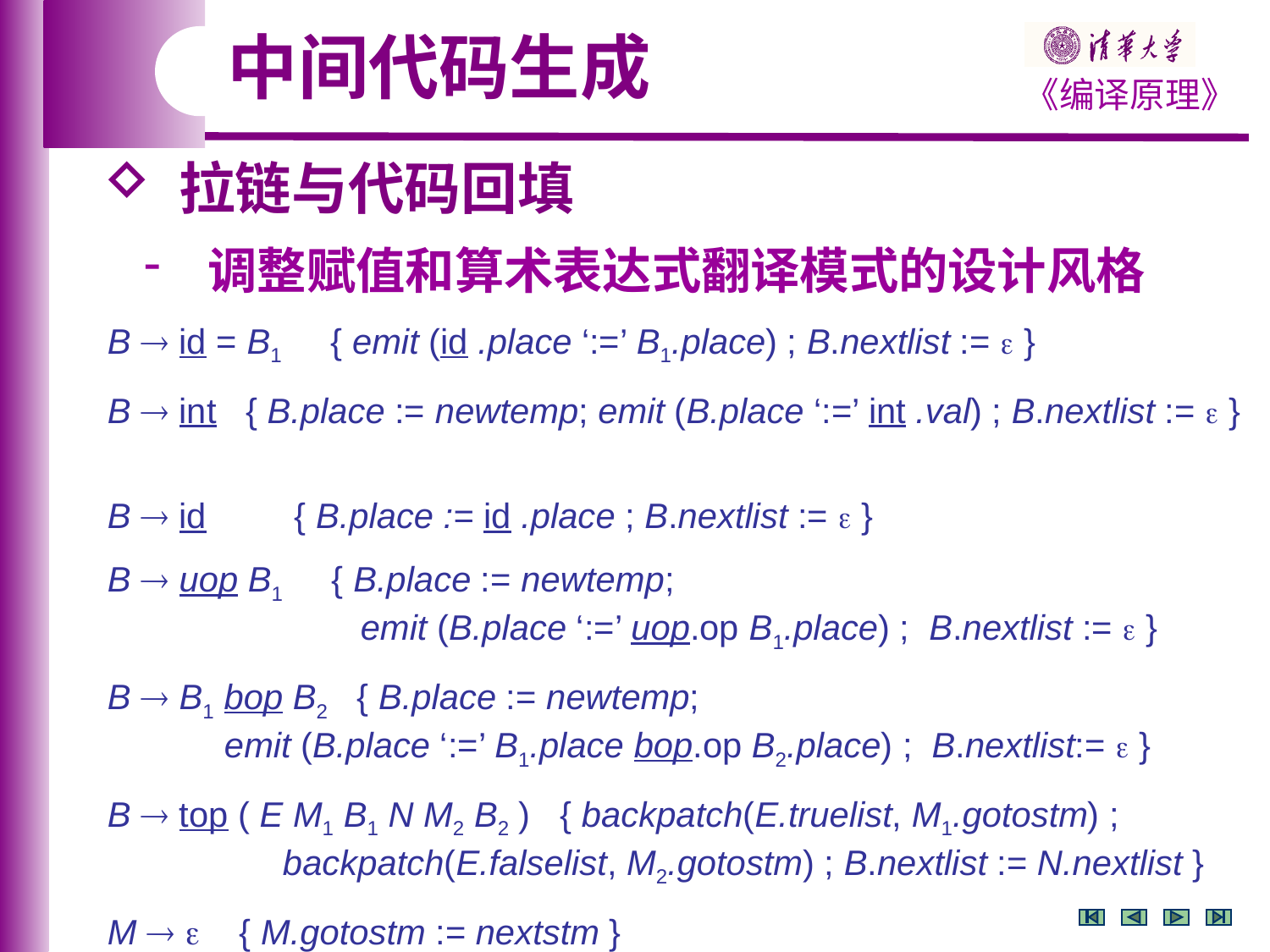

中间代码生成
 拉链与代码回填
  调整赋值和算术表达式翻译模式的设计风格
B → id = B1     { emit (id .place ‘:=’ B1.place) ; B.nextlist := ε }

B → int   { B.place := newtemp; emit (B.place ‘:=’ int .val) ; B.nextlist := ε }

B → id         { B.place := id .place ; B.nextlist := ε }

B → uop B1     { B.place := newtemp;
                          emit (B.place ‘:=’ uop.op B1.place) ;  B.nextlist := ε }

B → B1 bop B2   { B.place := newtemp;
            emit (B.place ‘:=’ B1.place bop.op B2.place) ;  B.nextlist:= ε }

B → top ( E M1 B1 N M2 B2 )   { backpatch(E.truelist, M1.gotostm) ;
                  backpatch(E.falselist, M2.gotostm) ; B.nextlist := N.nextlist }

M → ε    { M.gotostm := nextstm }

N → ε   { N.nextlist := makelist(nextstm); emit(‘goto _’) }